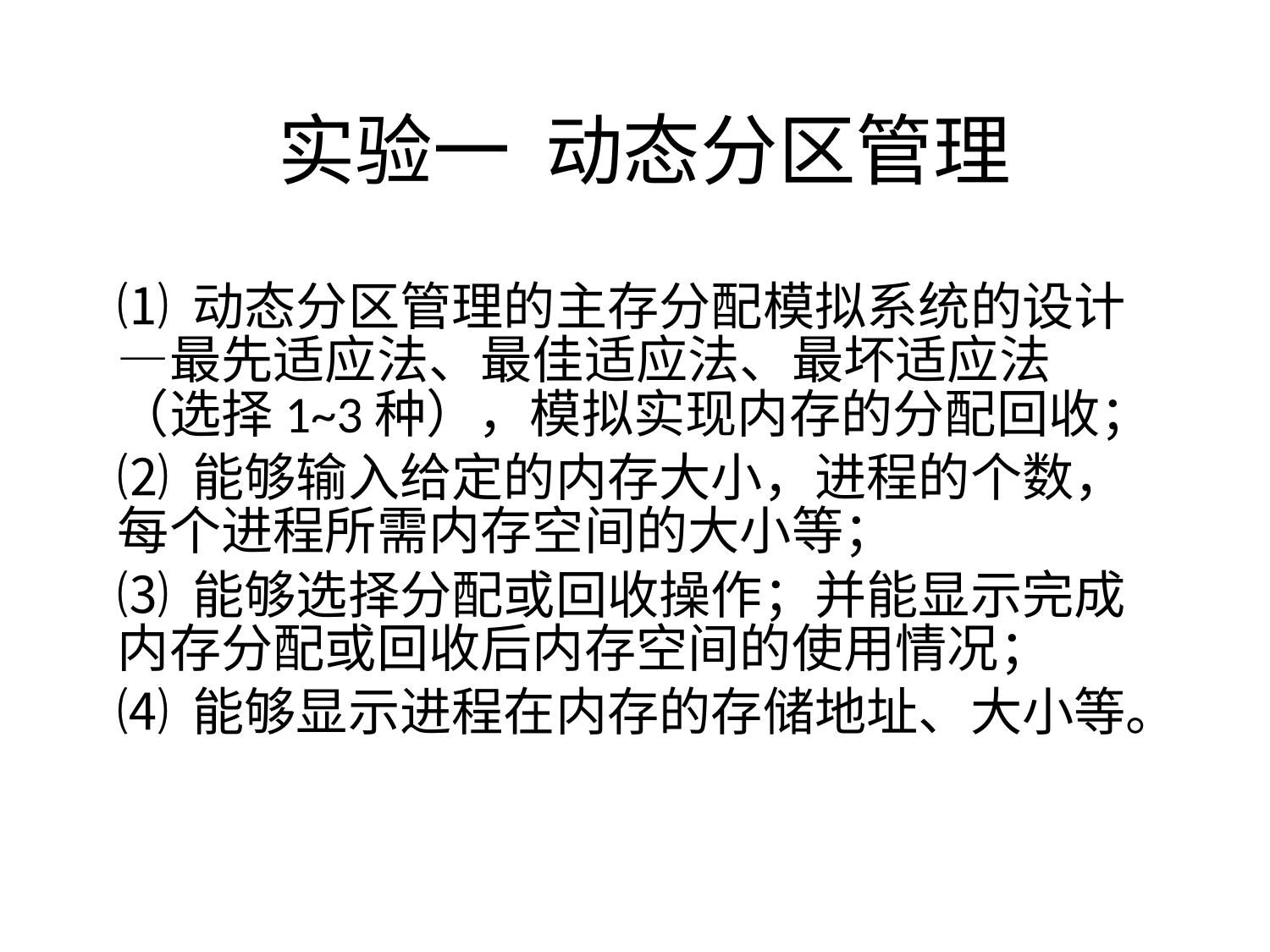

# 实验一  动态分区管理
⑴ 动态分区管理的主存分配模拟系统的设计—最先适应法、最佳适应法、最坏适应法（选择1~3种），模拟实现内存的分配回收；
⑵ 能够输入给定的内存大小，进程的个数，每个进程所需内存空间的大小等；
⑶ 能够选择分配或回收操作；并能显示完成内存分配或回收后内存空间的使用情况；
⑷ 能够显示进程在内存的存储地址、大小等。